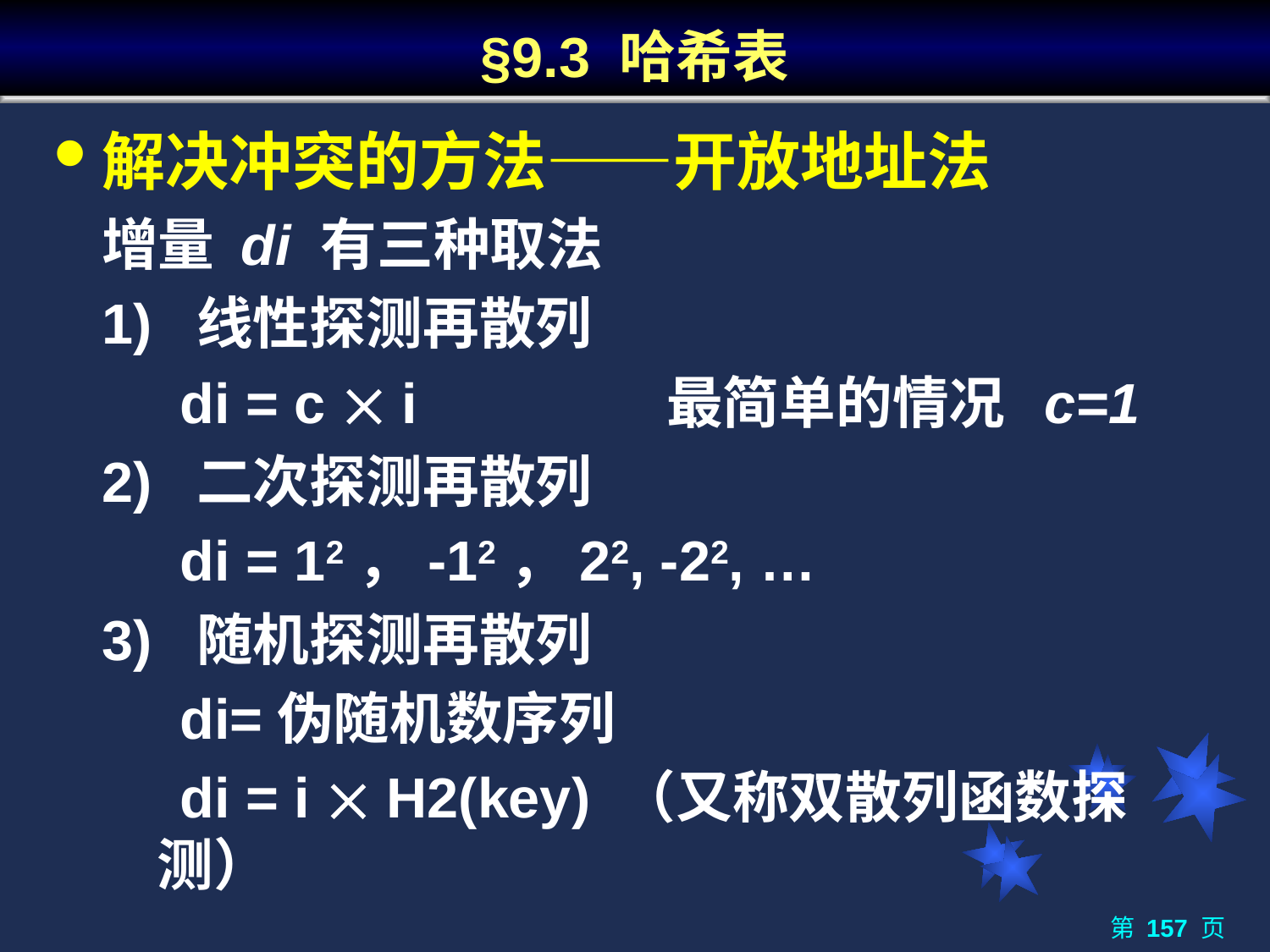

# §9.3 哈希表
解决冲突的方法——开放地址法
	增量 di 有三种取法
	1)  线性探测再散列
    di = c × i               最简单的情况  c=1
	2)  二次探测再散列
    di = 12，-12，22, -22, …
	3)  随机探测再散列
    di=伪随机数序列
    di = i × H2(key) （又称双散列函数探测）
第 157 页